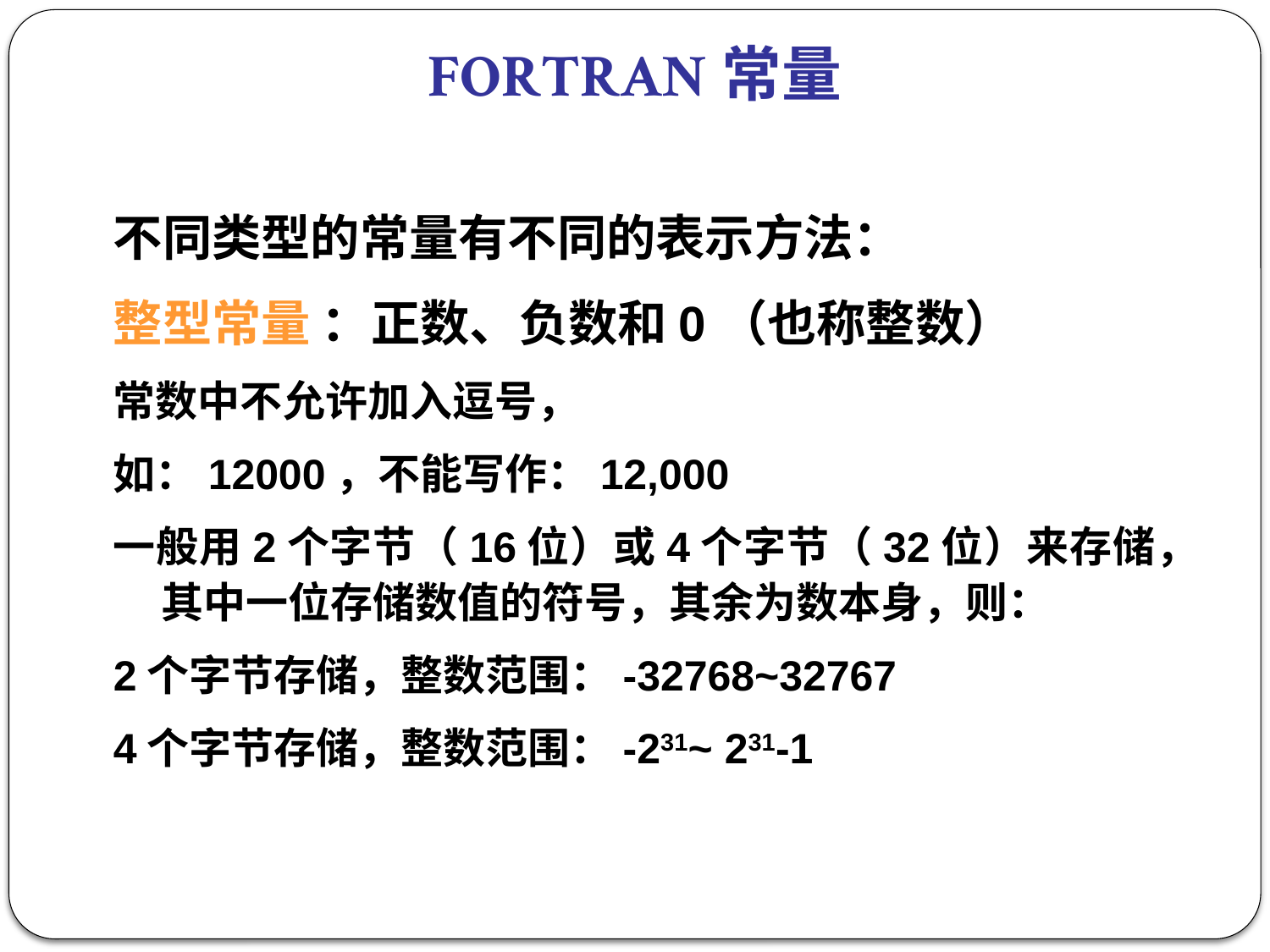

FORTRAN常量
不同类型的常量有不同的表示方法：
整型常量 ：正数、负数和0（也称整数）
常数中不允许加入逗号，
如：12000，不能写作：12,000
一般用2个字节（16位）或4个字节（32位）来存储，其中一位存储数值的符号，其余为数本身，则：
2个字节存储，整数范围：-32768~32767
4个字节存储，整数范围：-231~ 231-1